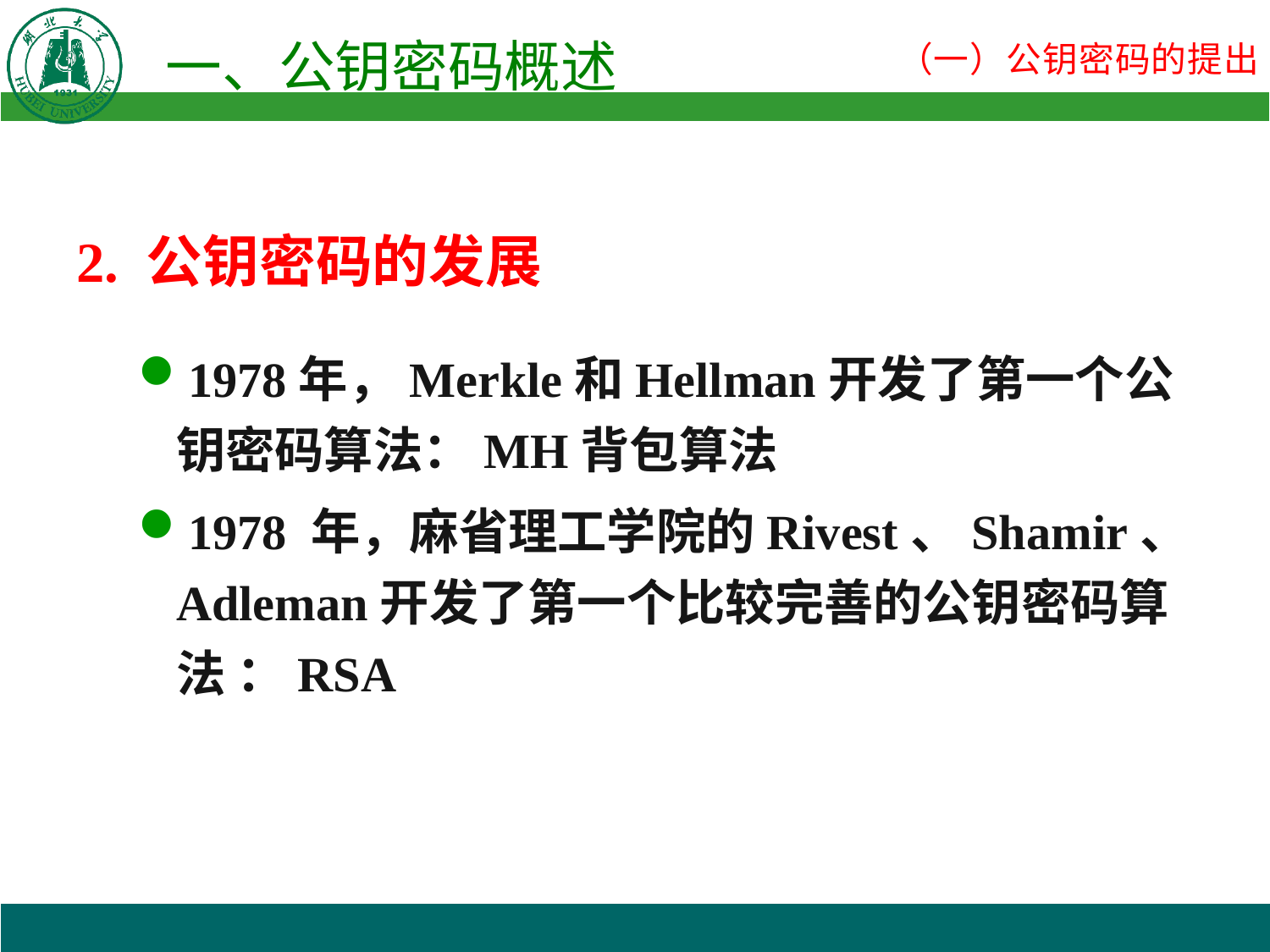

2. 公钥密码的发展
1978年，Merkle和Hellman开发了第一个公钥密码算法：MH背包算法
1978 年，麻省理工学院的Rivest、Shamir、Adleman开发了第一个比较完善的公钥密码算法 ：RSA